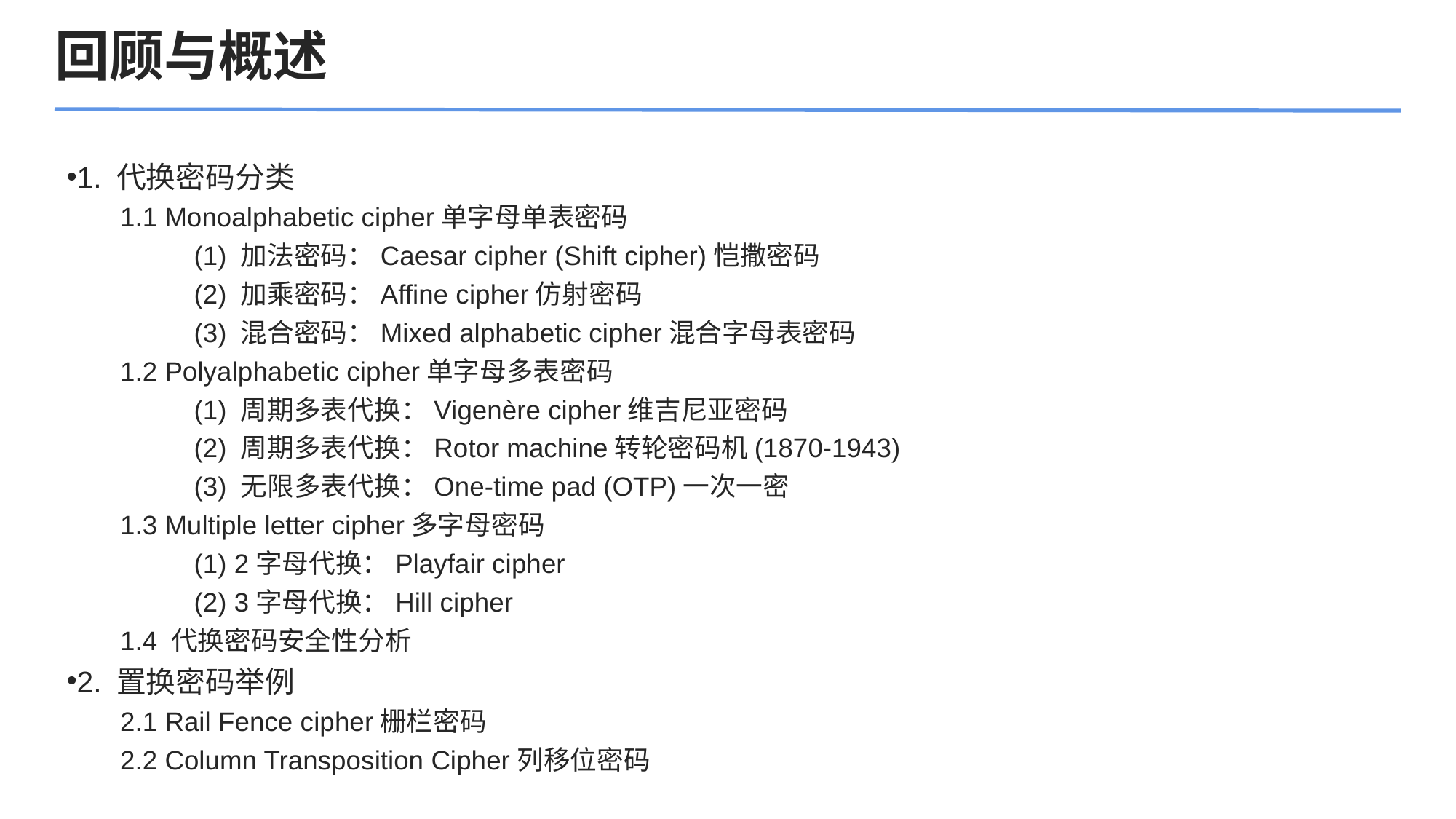

回顾与概述
1. 代换密码分类
1.1 Monoalphabetic cipher单字母单表密码
(1) 加法密码：Caesar cipher (Shift cipher)恺撒密码
(2) 加乘密码：Affine cipher仿射密码
(3) 混合密码：Mixed alphabetic cipher混合字母表密码
1.2 Polyalphabetic cipher单字母多表密码
(1) 周期多表代换：Vigenère cipher维吉尼亚密码
(2) 周期多表代换：Rotor machine转轮密码机(1870-1943)
(3) 无限多表代换：One-time pad (OTP)一次一密
1.3 Multiple letter cipher多字母密码
(1) 2字母代换：Playfair cipher
(2) 3字母代换：Hill cipher
1.4 代换密码安全性分析
2. 置换密码举例
2.1 Rail Fence cipher栅栏密码
2.2 Column Transposition Cipher列移位密码